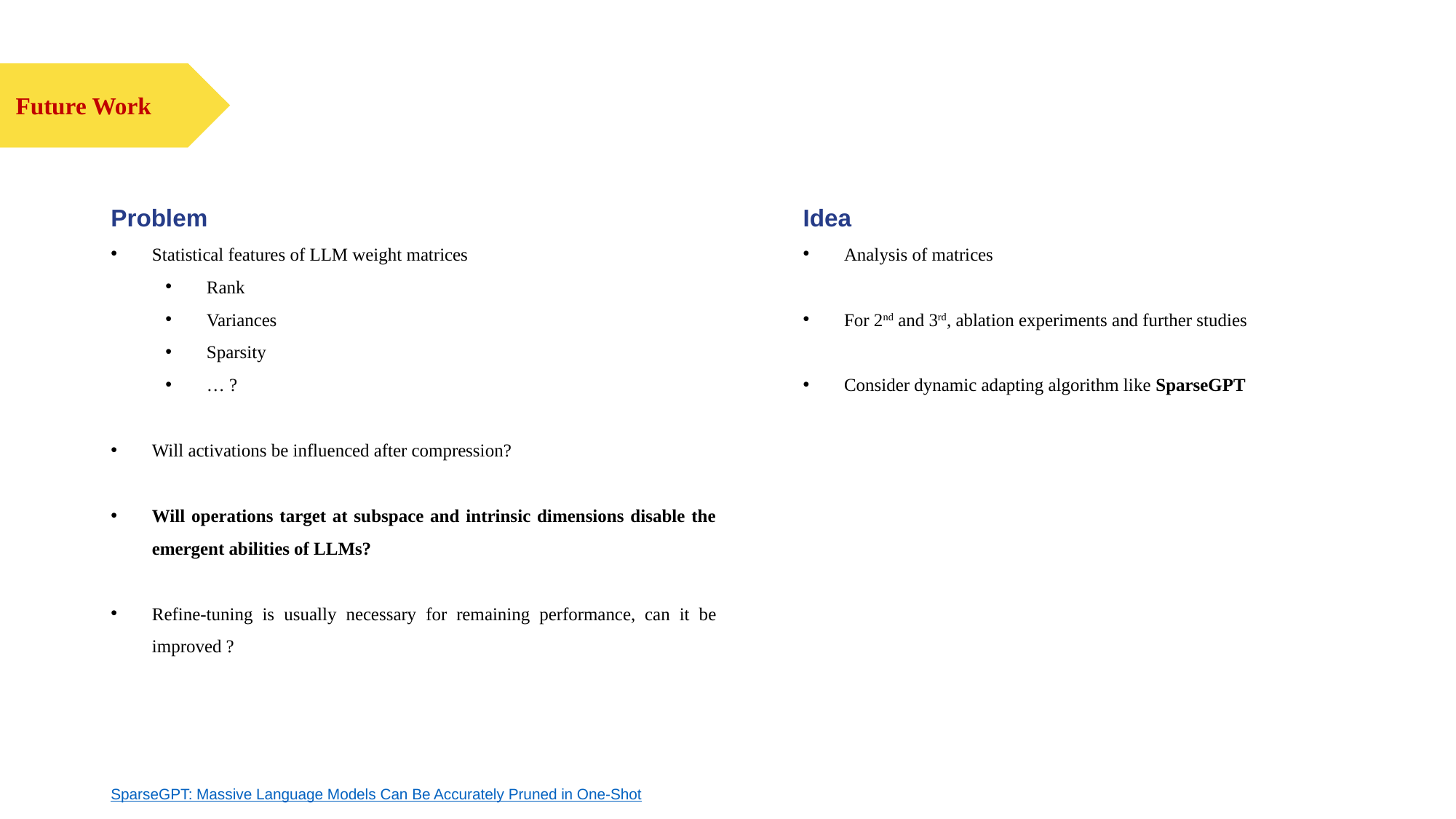

CPU设计
Future Work
Problem
Statistical features of LLM weight matrices
Rank
Variances
Sparsity
… ?

Will activations be influenced after compression?

Will operations target at subspace and intrinsic dimensions disable the emergent abilities of LLMs?

Refine-tuning is usually necessary for remaining performance, can it be improved ?
Idea
Analysis of matrices

For 2nd and 3rd, ablation experiments and further studies

Consider dynamic adapting algorithm like SparseGPT

SparseGPT: Massive Language Models Can Be Accurately Pruned in One-Shot